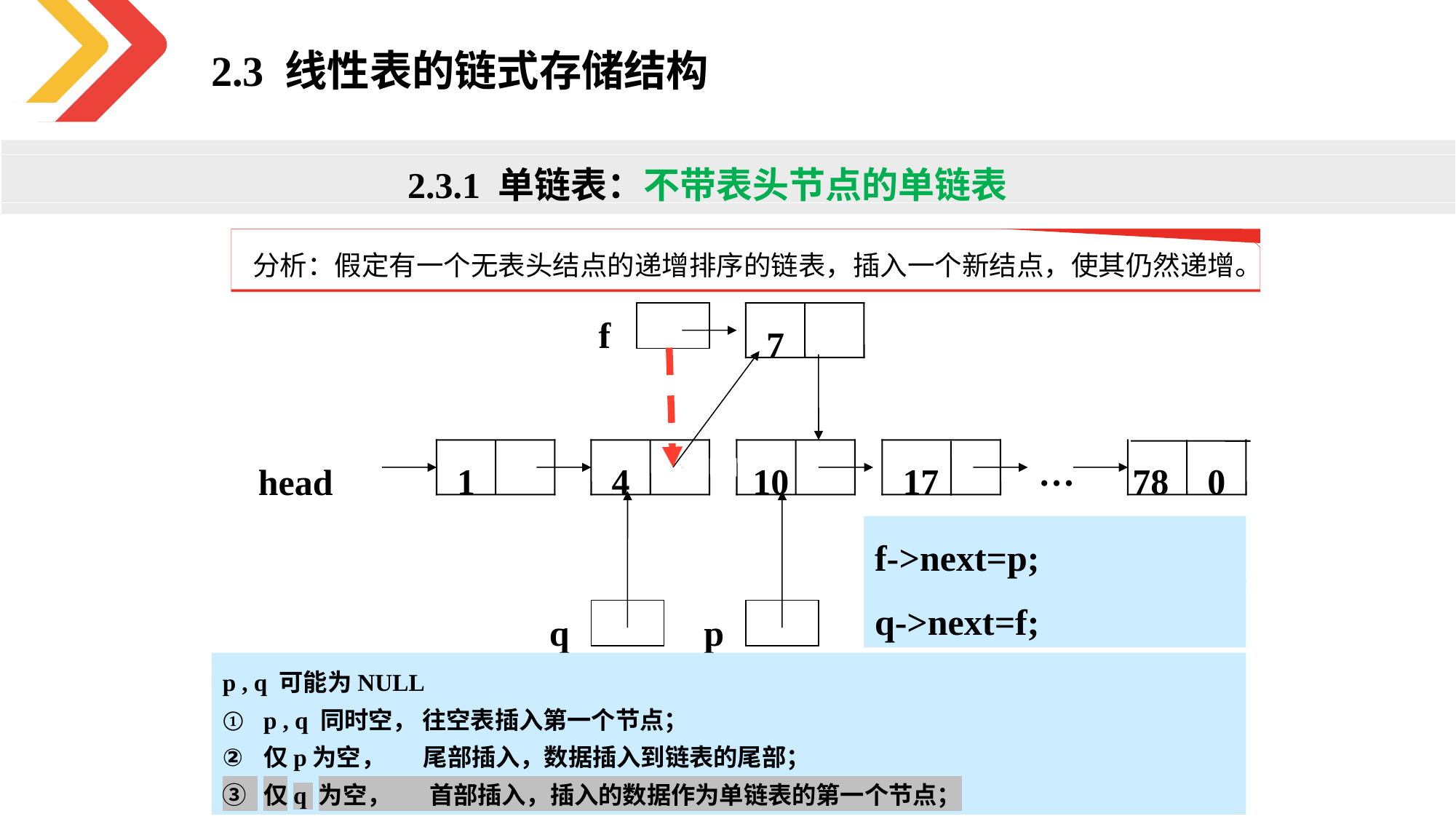

2.3 线性表的链式存储结构

2.3.1 单链表：不带表头节点的单链表

分析：假定有一个无表头结点的递增排序的链表，插入一个新结点，使其仍然递增。
f

7

…
1

4

10

17

78

0

head

q
p

q
p

f->next=p;

q
p
^

q->next=f;
p , q 可能为NULL
p , q 同时空， 往空表插入第一个节点；
仅p为空，       尾部插入，数据插入到链表的尾部；
③  仅q 为空，       首部插入，插入的数据作为单链表的第一个节点；